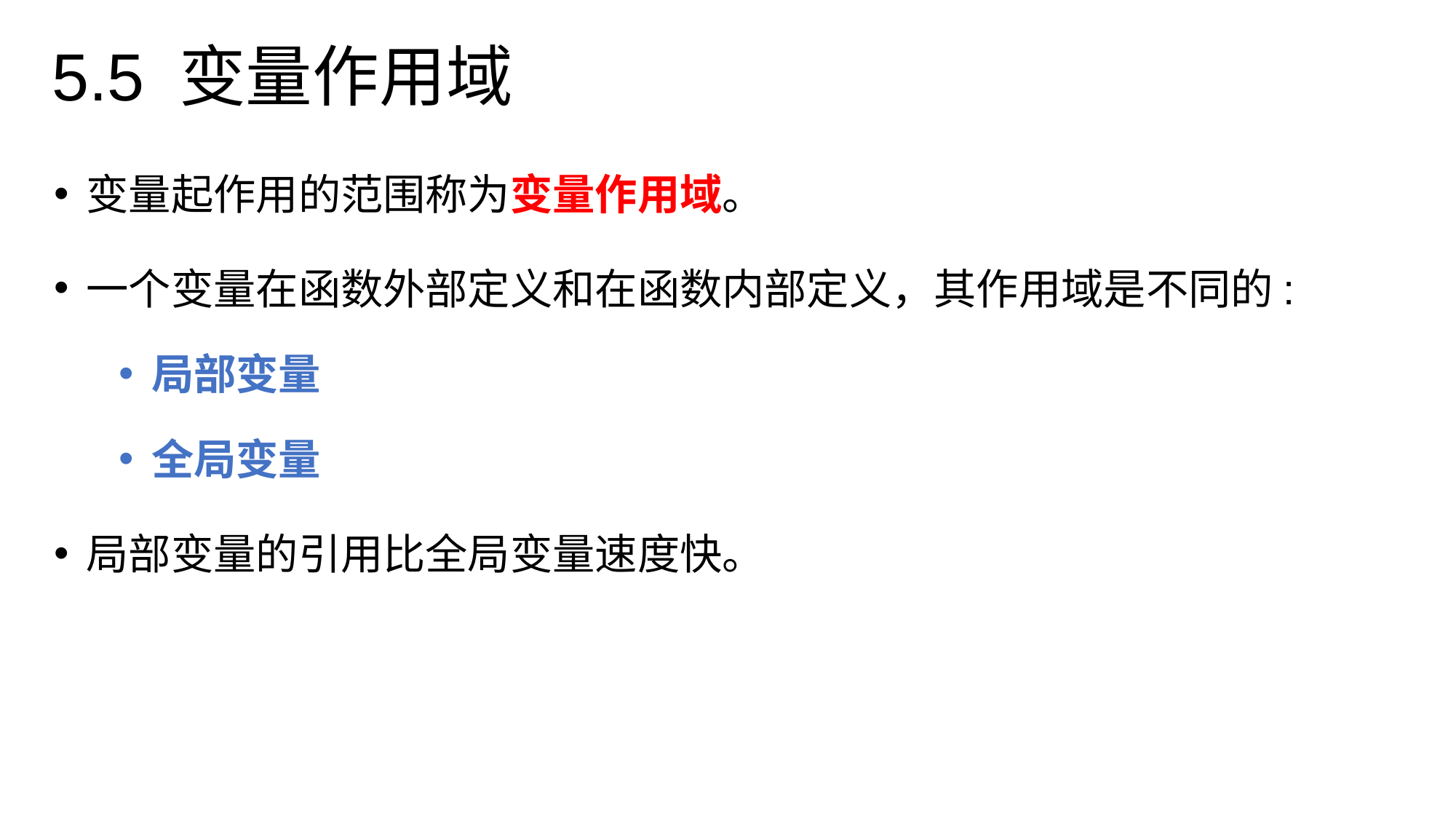

# 5.5 变量作用域
变量起作用的范围称为变量作用域。
一个变量在函数外部定义和在函数内部定义，其作用域是不同的:
局部变量
全局变量
局部变量的引用比全局变量速度快。